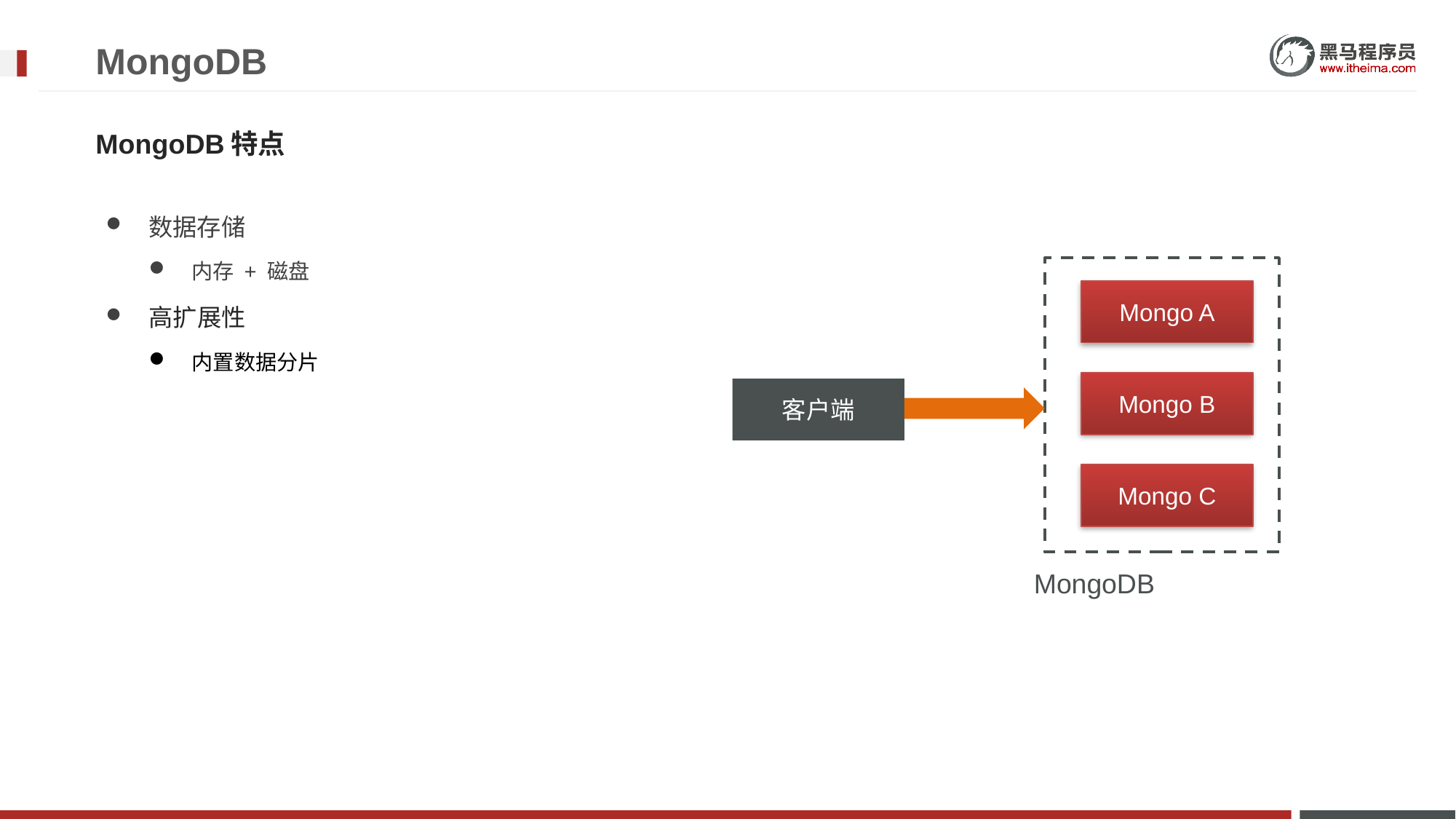

# MongoDB
MongoDB特点
数据存储
内存 + 磁盘
高扩展性
内置数据分片

Mongo A
Mongo B
客户端

Mongo C
MongoDB